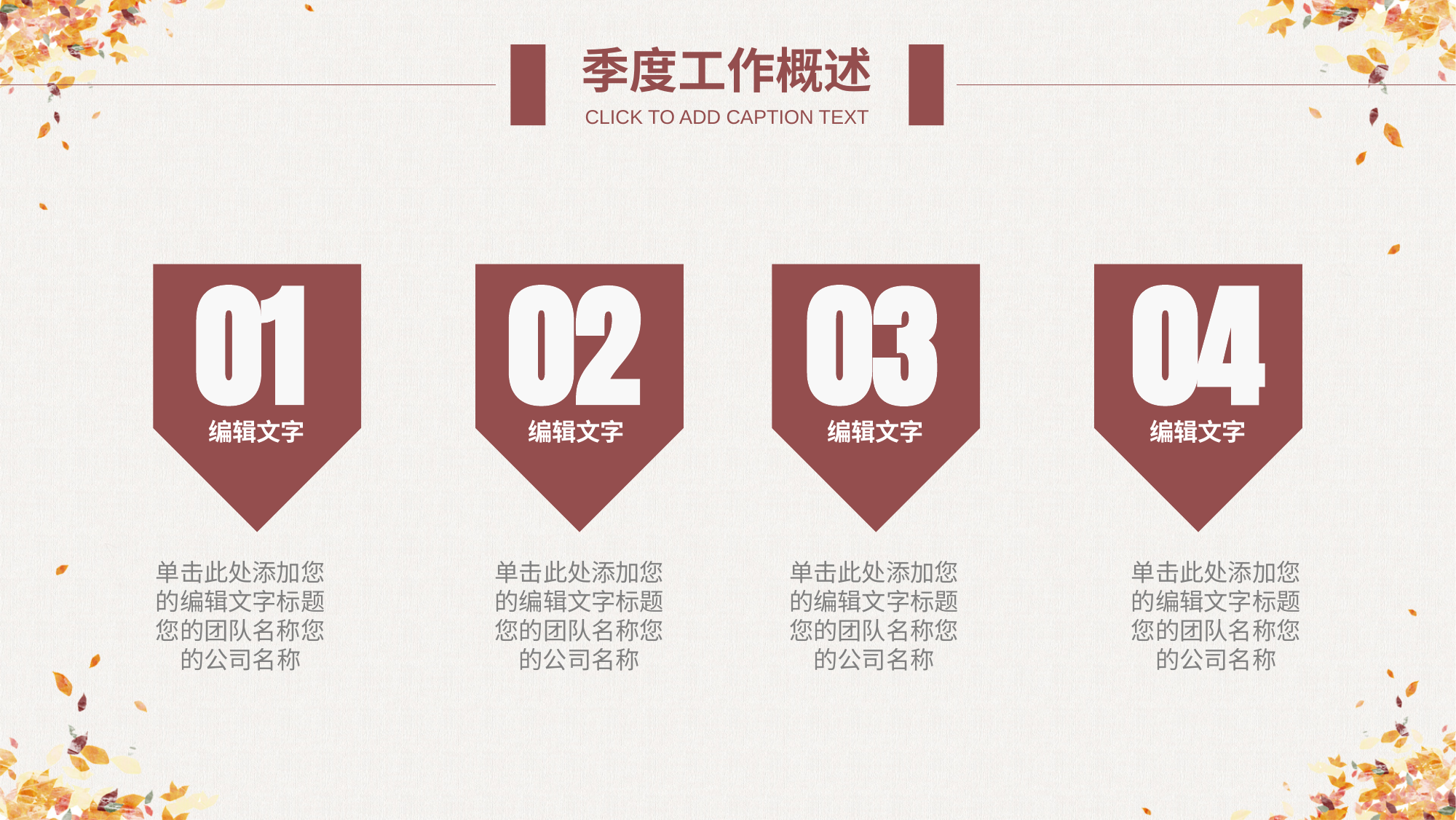

季度工作概述
CLICK TO ADD CAPTION TEXT

01
02
03
04

编辑文字
编辑文字
编辑文字
编辑文字
单击此处添加您的编辑文字标题您的团队名称您的公司名称
单击此处添加您的编辑文字标题您的团队名称您的公司名称
单击此处添加您的编辑文字标题您的团队名称您的公司名称
单击此处添加您的编辑文字标题您的团队名称您的公司名称